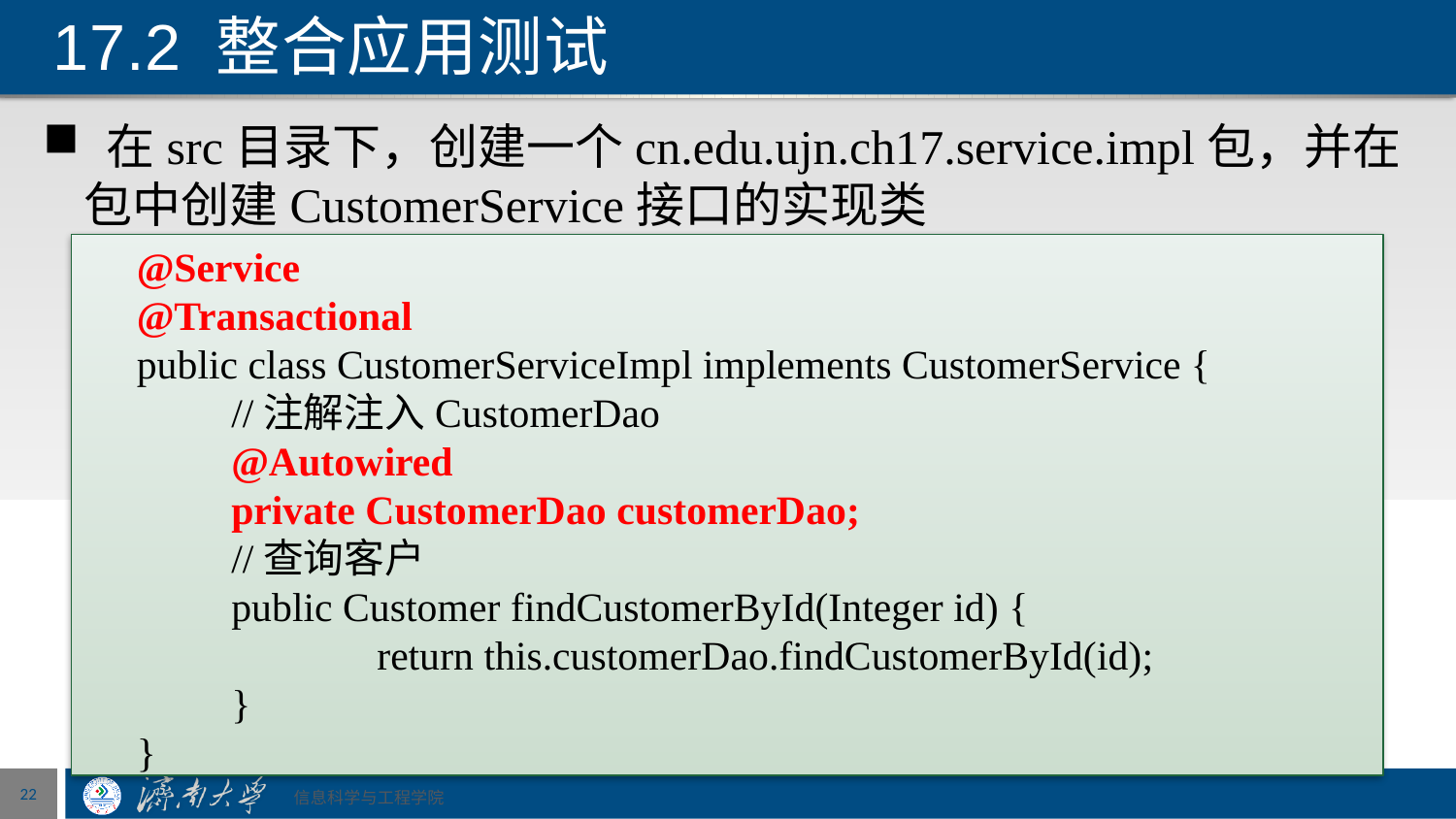

# 17.2 整合应用测试
 在src目录下，创建一个cn.edu.ujn.ch17.service.impl包，并在包中创建CustomerService接口的实现类CustomerServiceImpl：
     @Service
     @Transactional
     public class CustomerServiceImpl implements CustomerService {
	//注解注入CustomerDao
	@Autowired
	private CustomerDao customerDao;
	//查询客户
	public Customer findCustomerById(Integer id) {
		return this.customerDao.findCustomerById(id);
	}
     }